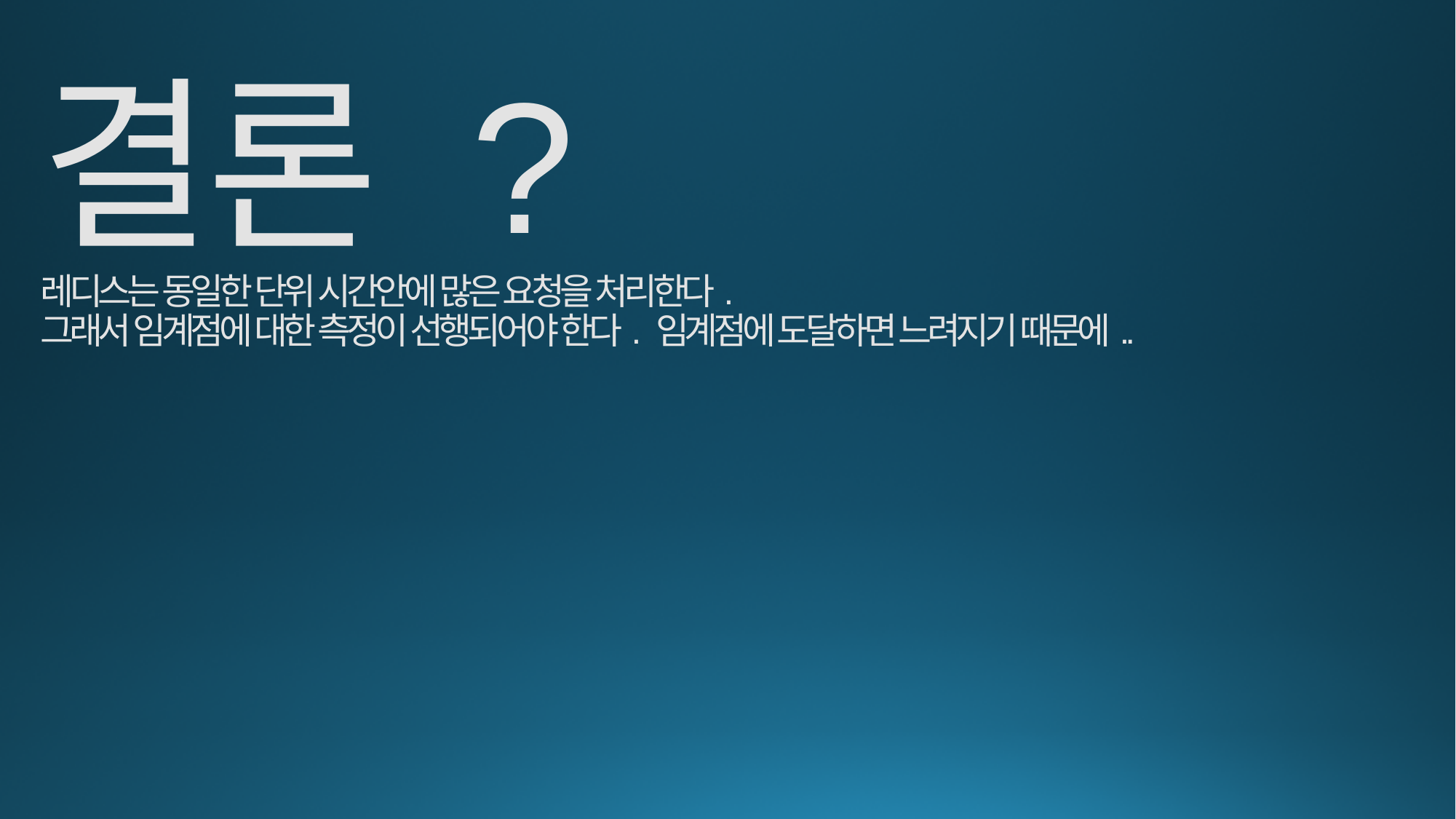

결론 ?
레디스는 동일한 단위 시간안에 많은 요청을 처리한다.
그래서 임계점에 대한 측정이 선행되어야 한다. 임계점에 도달하면 느려지기 때문에..